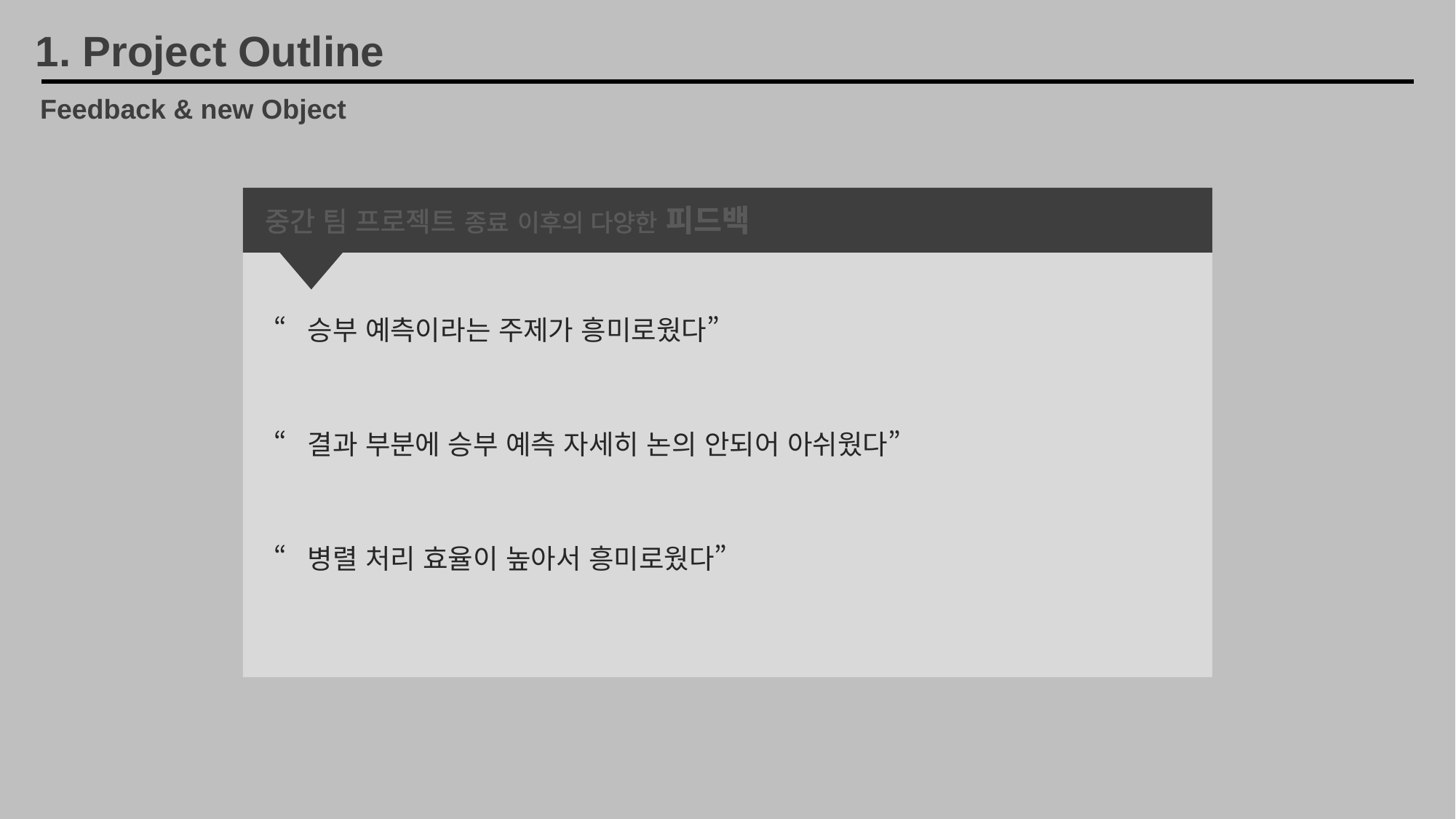

1. Project Outline
Feedback & new Object

중간 팀 프로젝트 종료 이후의 다양한 피드백

“승부 예측이라는 주제가 흥미로웠다”
“결과 부분에 승부 예측 자세히 논의 안되어 아쉬웠다”
“병렬 처리 효율이 높아서 흥미로웠다”